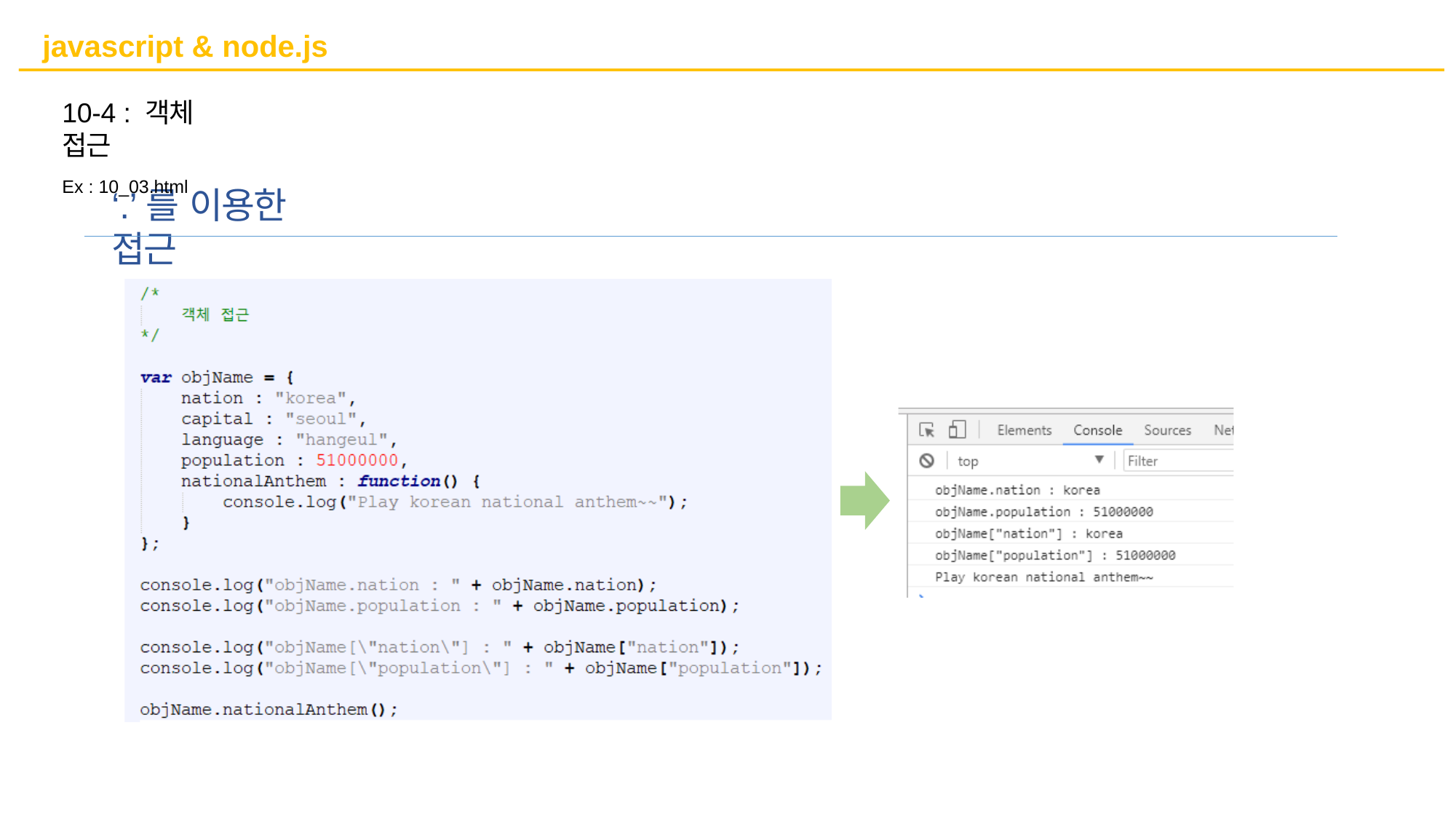

# javascript & node.js

10-4 : 객체 접근
Ex : 10_03.html
‘.’를 이용한 접근